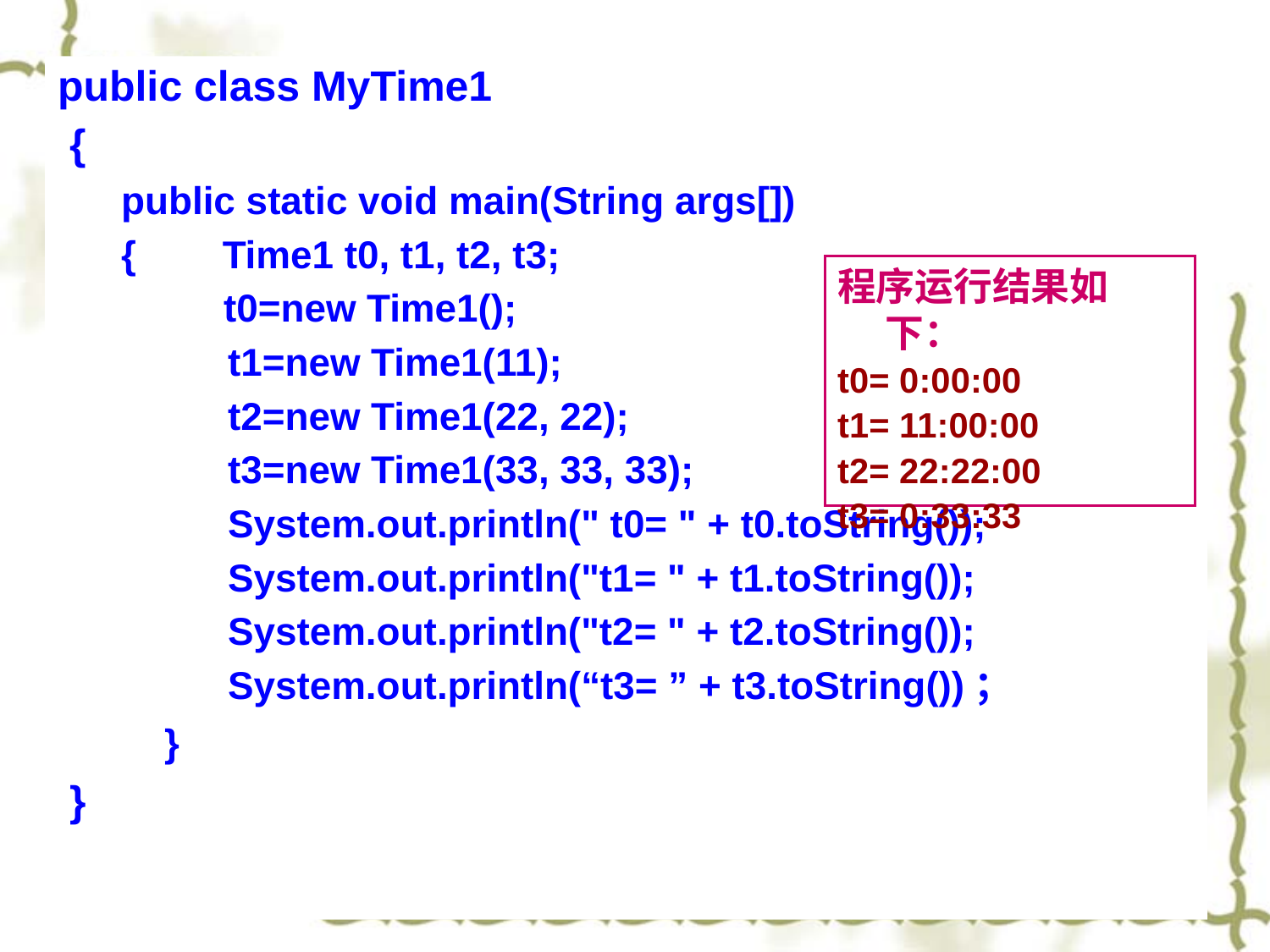

public class MyTime1
 {
public static void main(String args[])
{        Time1 t0, t1, t2, t3;
    t0=new Time1();
    t1=new Time1(11);
    t2=new Time1(22, 22);
    t3=new Time1(33, 33, 33);
    System.out.println(" t0= " + t0.toString());
    System.out.println("t1= " + t1.toString());
    System.out.println("t2= " + t2.toString());
    System.out.println(“t3= ” + t3.toString())；
         }
 }
程序运行结果如下：
t0= 0:00:00
t1= 11:00:00
t2= 22:22:00
t3= 0:33:33